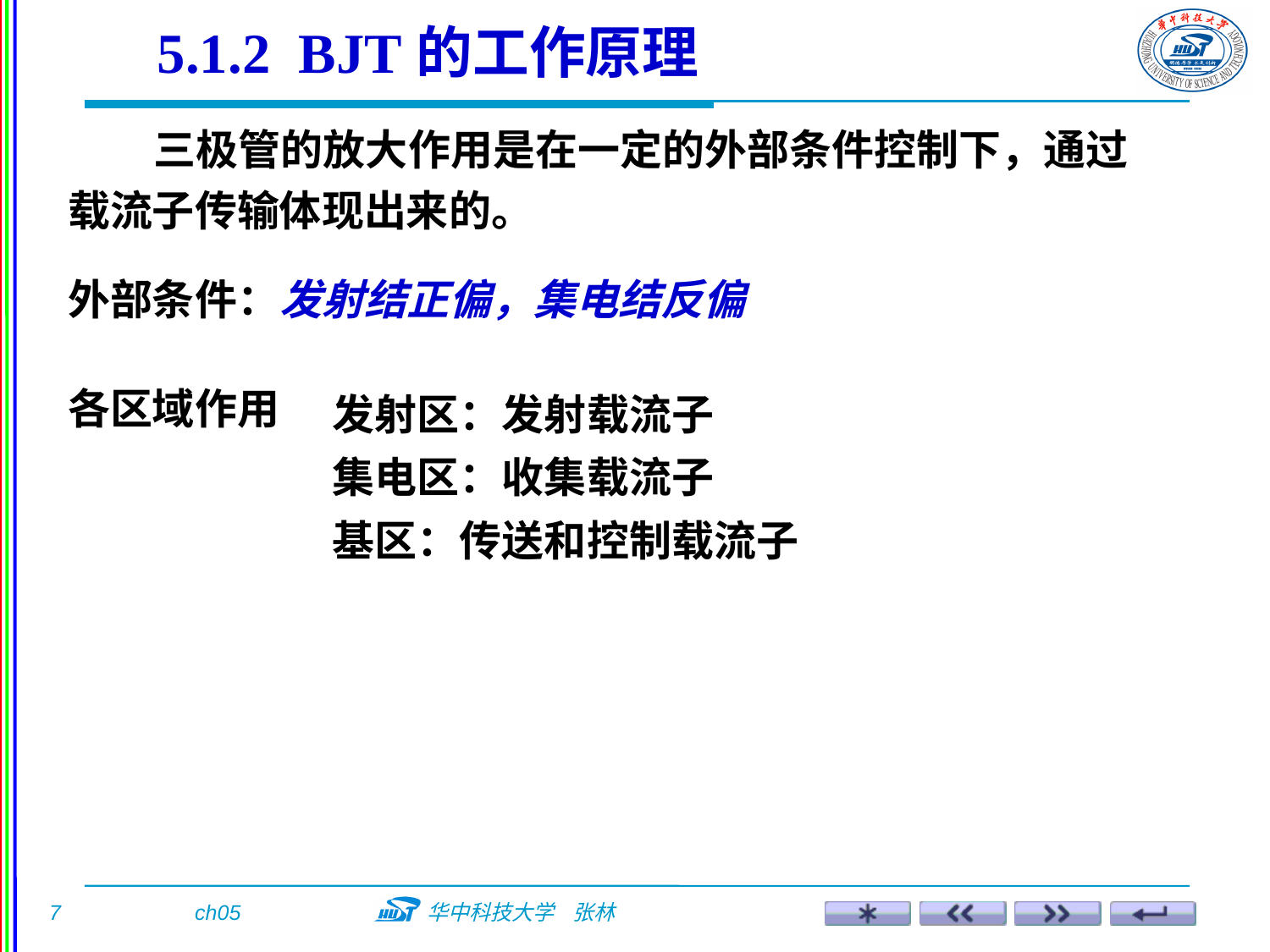

5.1.2  BJT的工作原理
        三极管的放大作用是在一定的外部条件控制下，通过载流子传输体现出来的。
外部条件：发射结正偏，集电结反偏
发射区：发射载流子
集电区：收集载流子
基区：传送和控制载流子
各区域作用